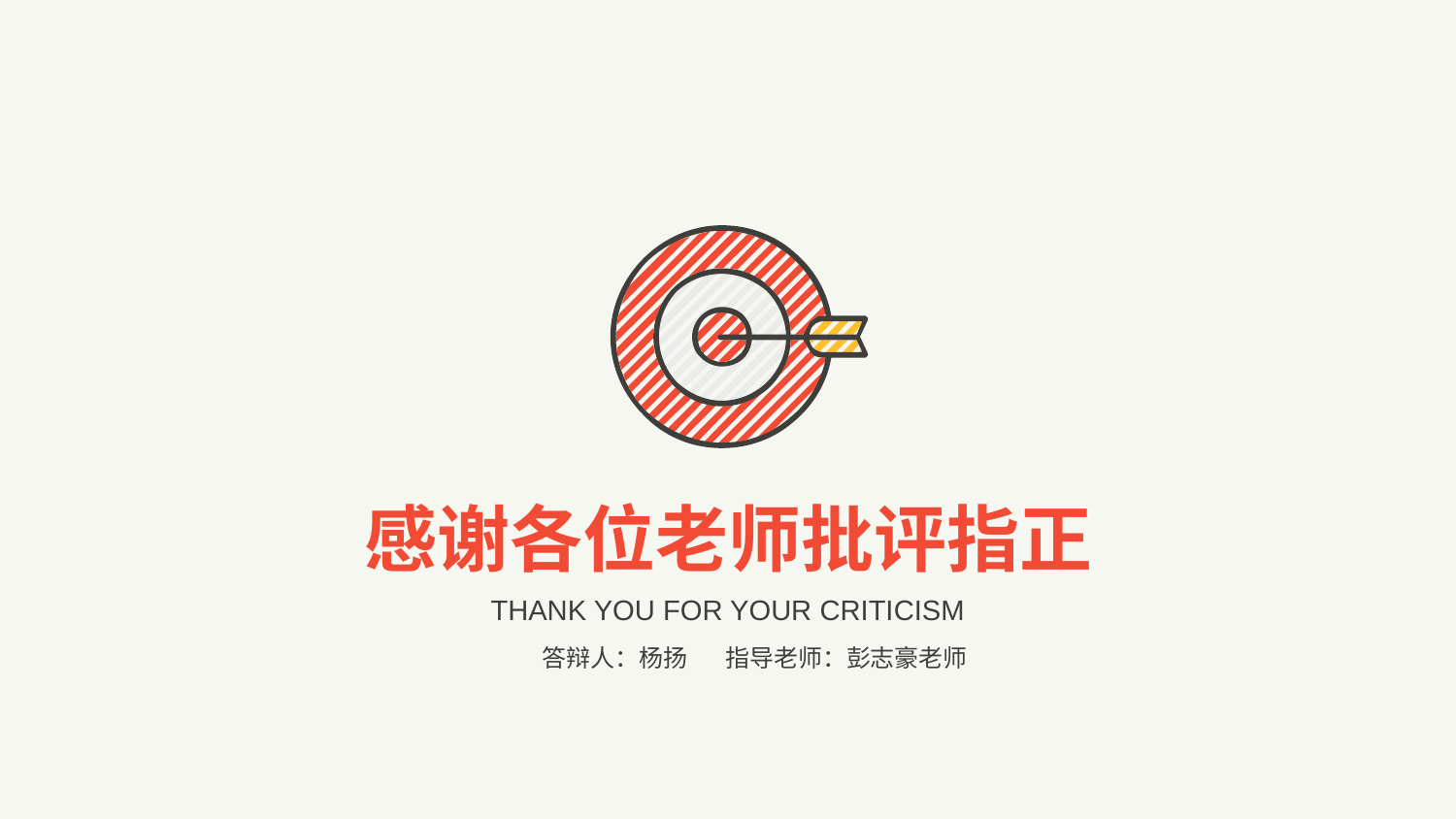

感谢各位老师批评指正
THANK YOU FOR YOUR CRITICISM
答辩人：杨扬
指导老师：彭志豪老师